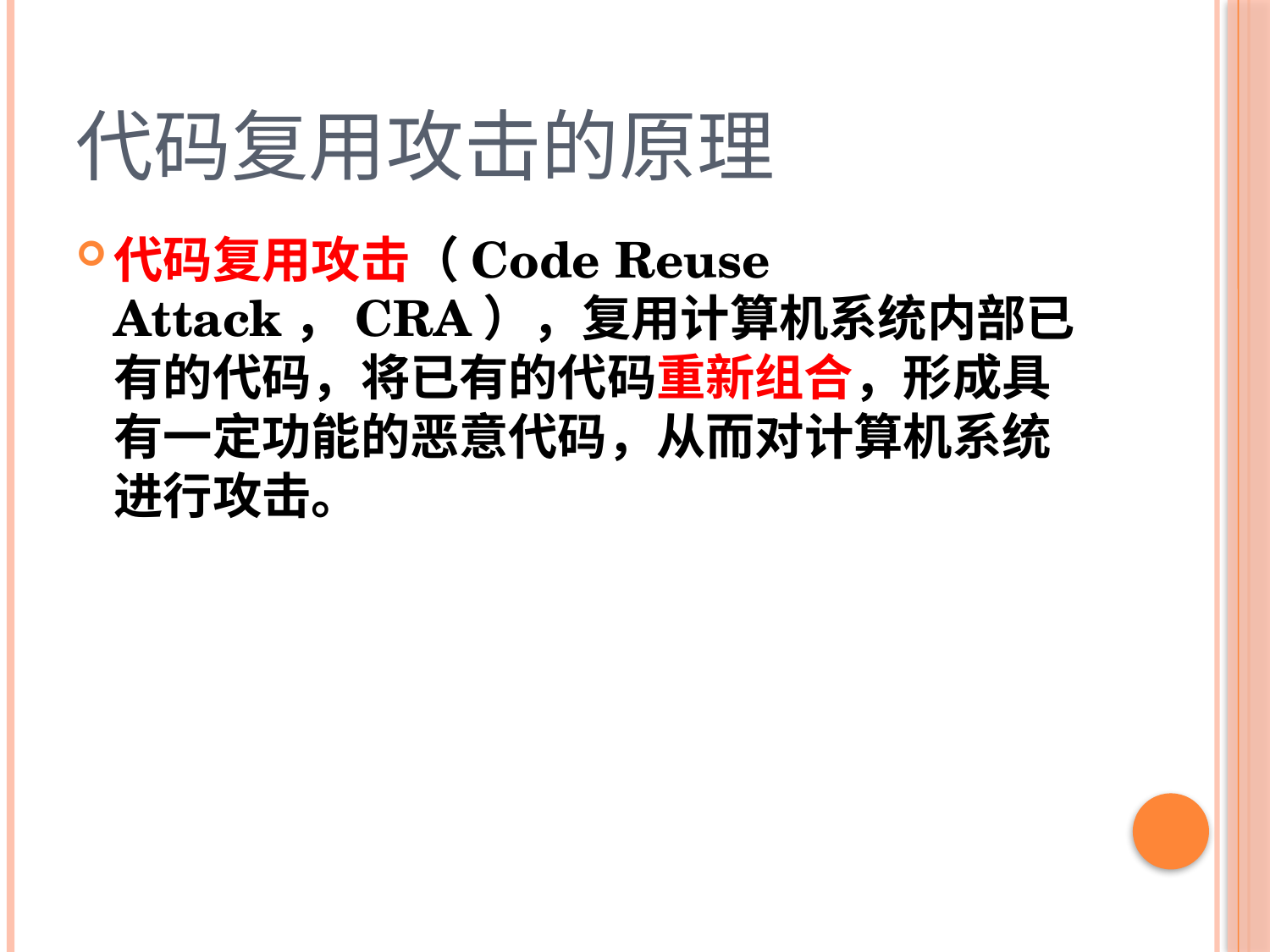

# 代码复用攻击的原理
代码复用攻击（Code Reuse Attack，CRA），复用计算机系统内部已有的代码，将已有的代码重新组合，形成具有一定功能的恶意代码，从而对计算机系统进行攻击。